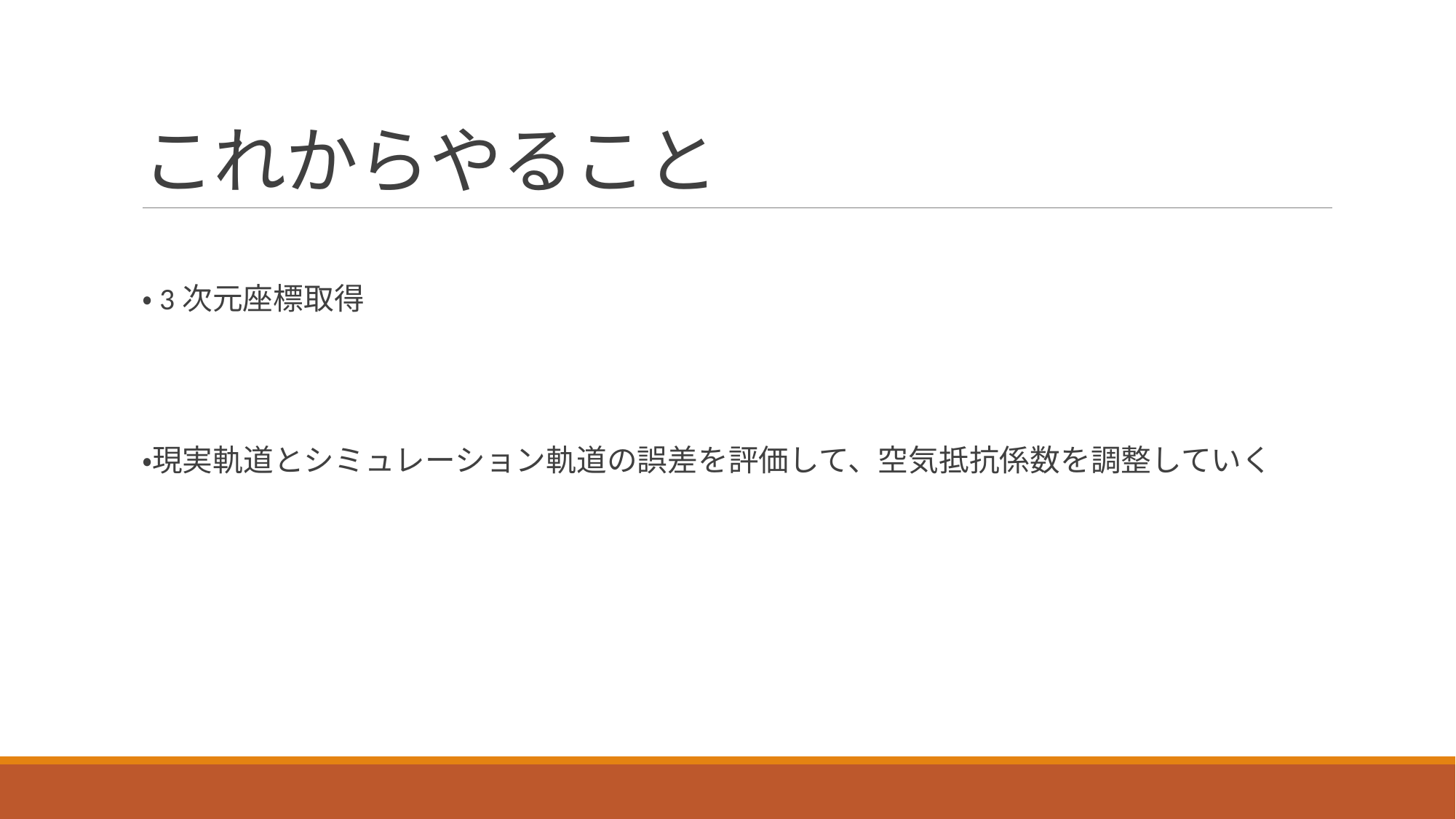

# これからやること

・3次元座標取得

・現実軌道とシミュレーション軌道の誤差を評価して、空気抵抗係数を調整していく